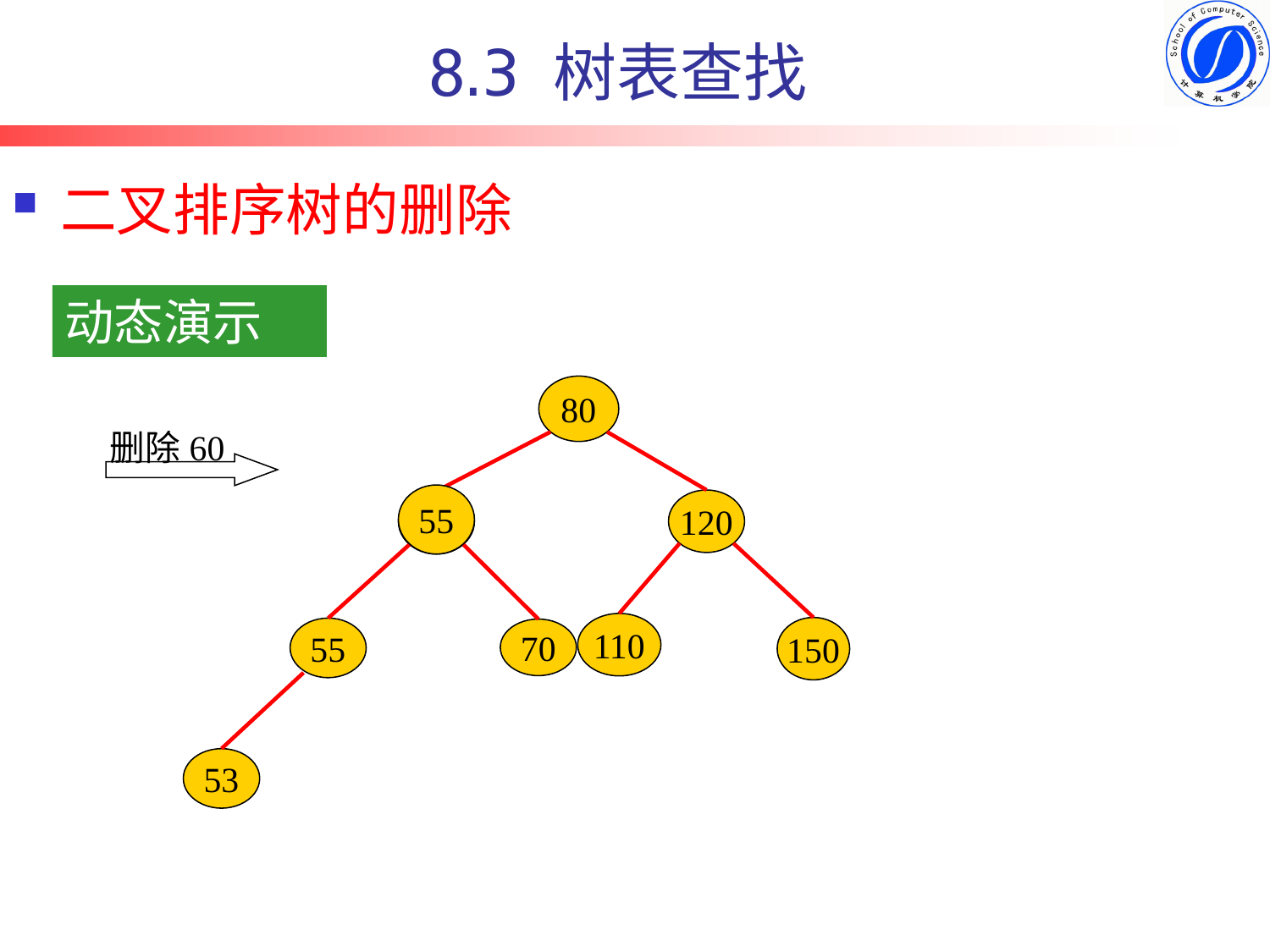

8.3 树表查找
二叉排序树的删除
动态演示
80
删除60

55
60
120
110
150
55
70
53